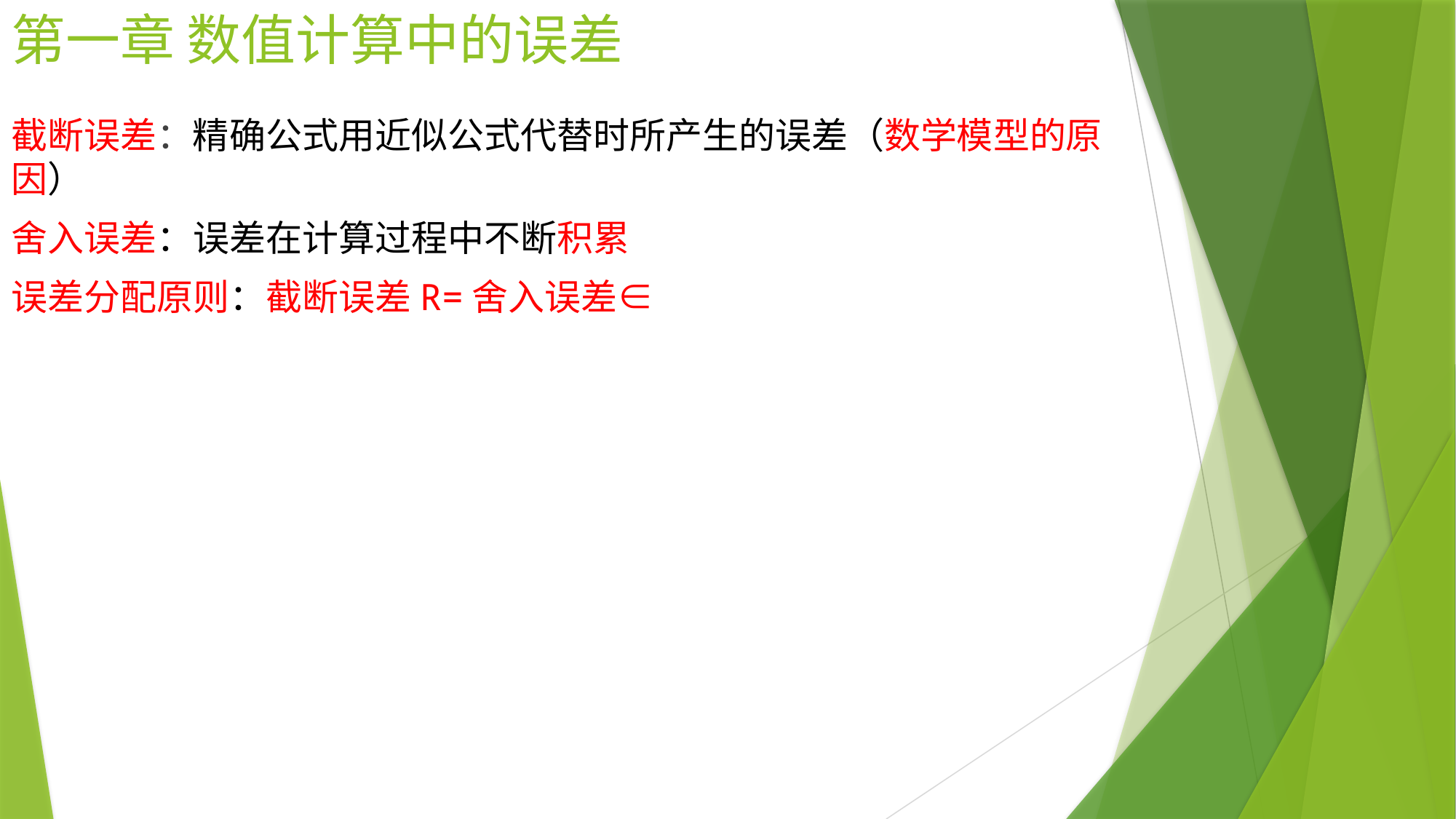

# 第一章 数值计算中的误差
截断误差：精确公式用近似公式代替时所产生的误差（数学模型的原因）
舍入误差：误差在计算过程中不断积累
误差分配原则：截断误差R=舍入误差∈